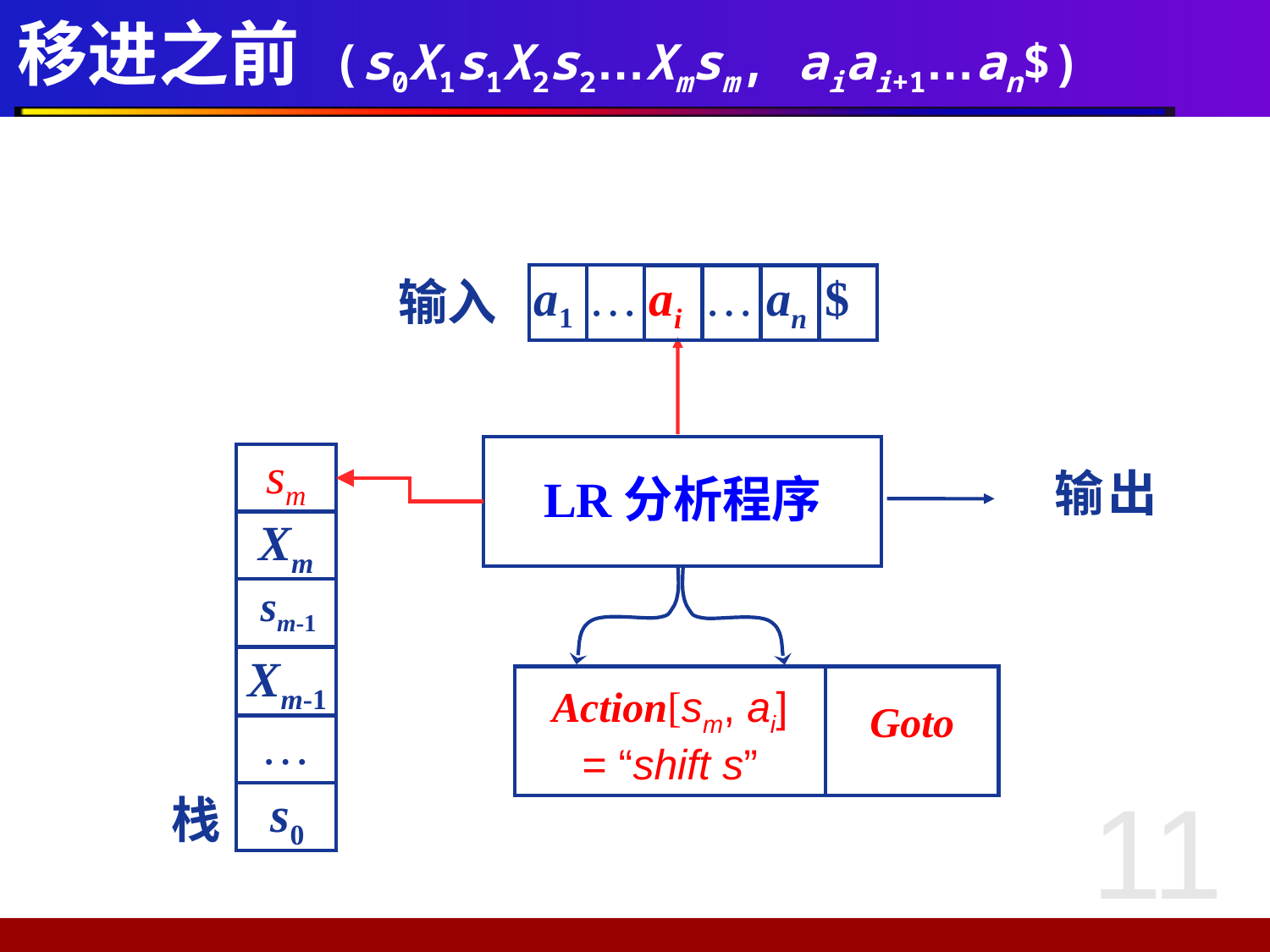

# 移进之前 (s0X1s1X2s2…Xmsm, aiai+1…an$)
输入
a1
…
ai
…
an
$

LR分析程序
sm
输出

Xm

sm-1
Xm-1
Action[sm, ai]
= “shift s”
Goto
…
11
栈
s0